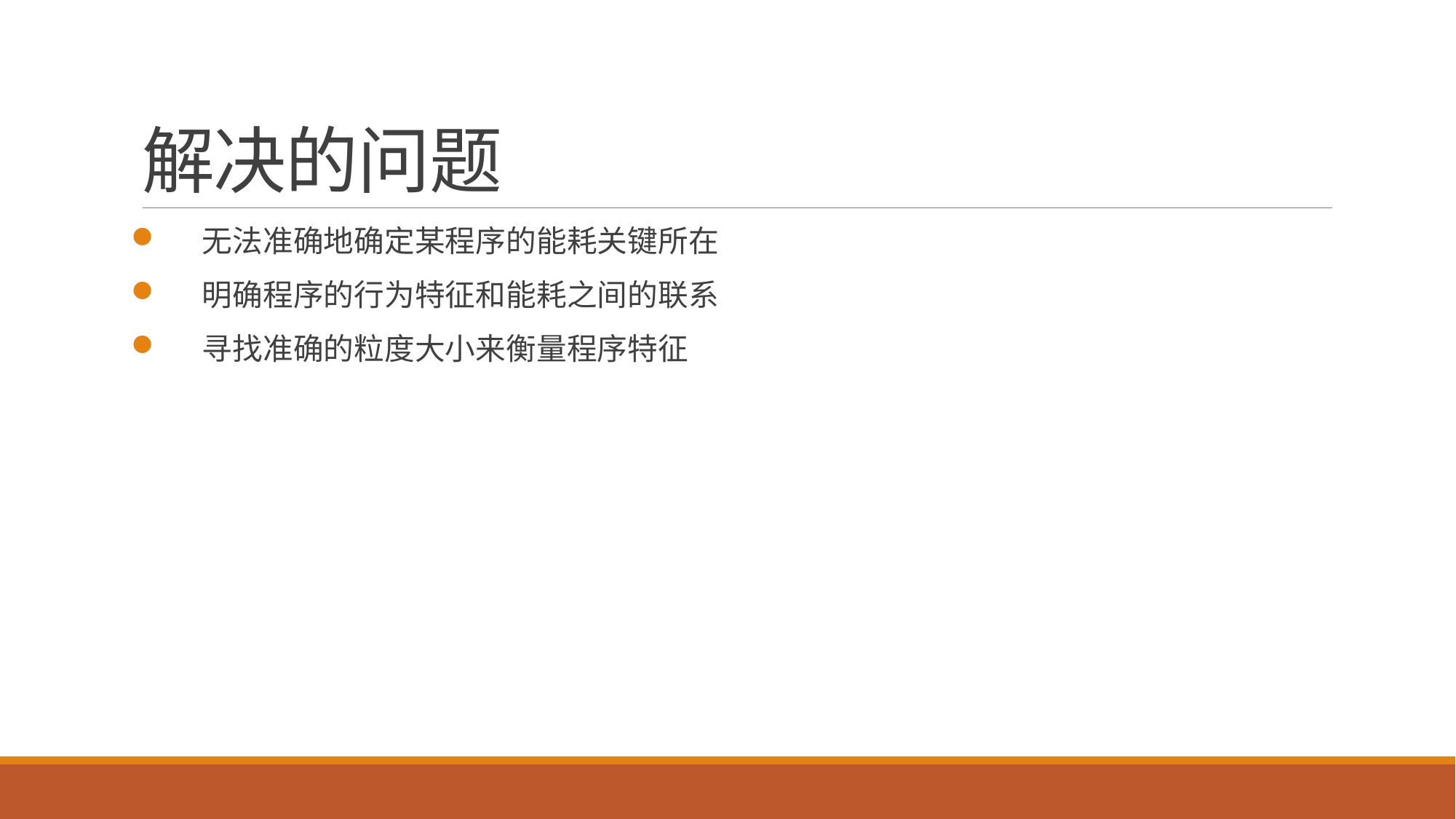

# 解决的问题
     无法准确地确定某程序的能耗关键所在
     明确程序的行为特征和能耗之间的联系
     寻找准确的粒度大小来衡量程序特征